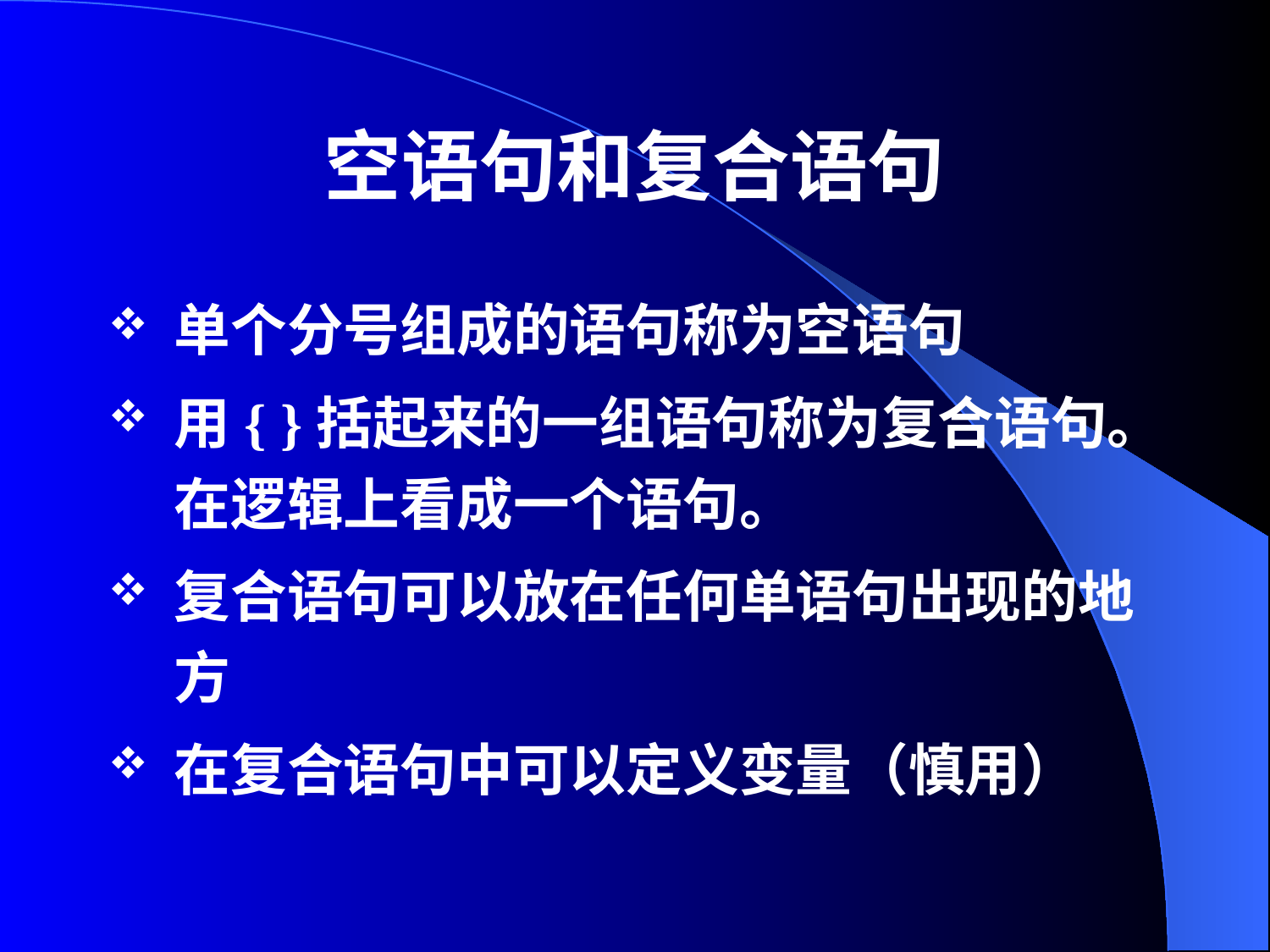

# 空语句和复合语句
单个分号组成的语句称为空语句
用{ }括起来的一组语句称为复合语句。在逻辑上看成一个语句。
复合语句可以放在任何单语句出现的地方
在复合语句中可以定义变量（慎用）